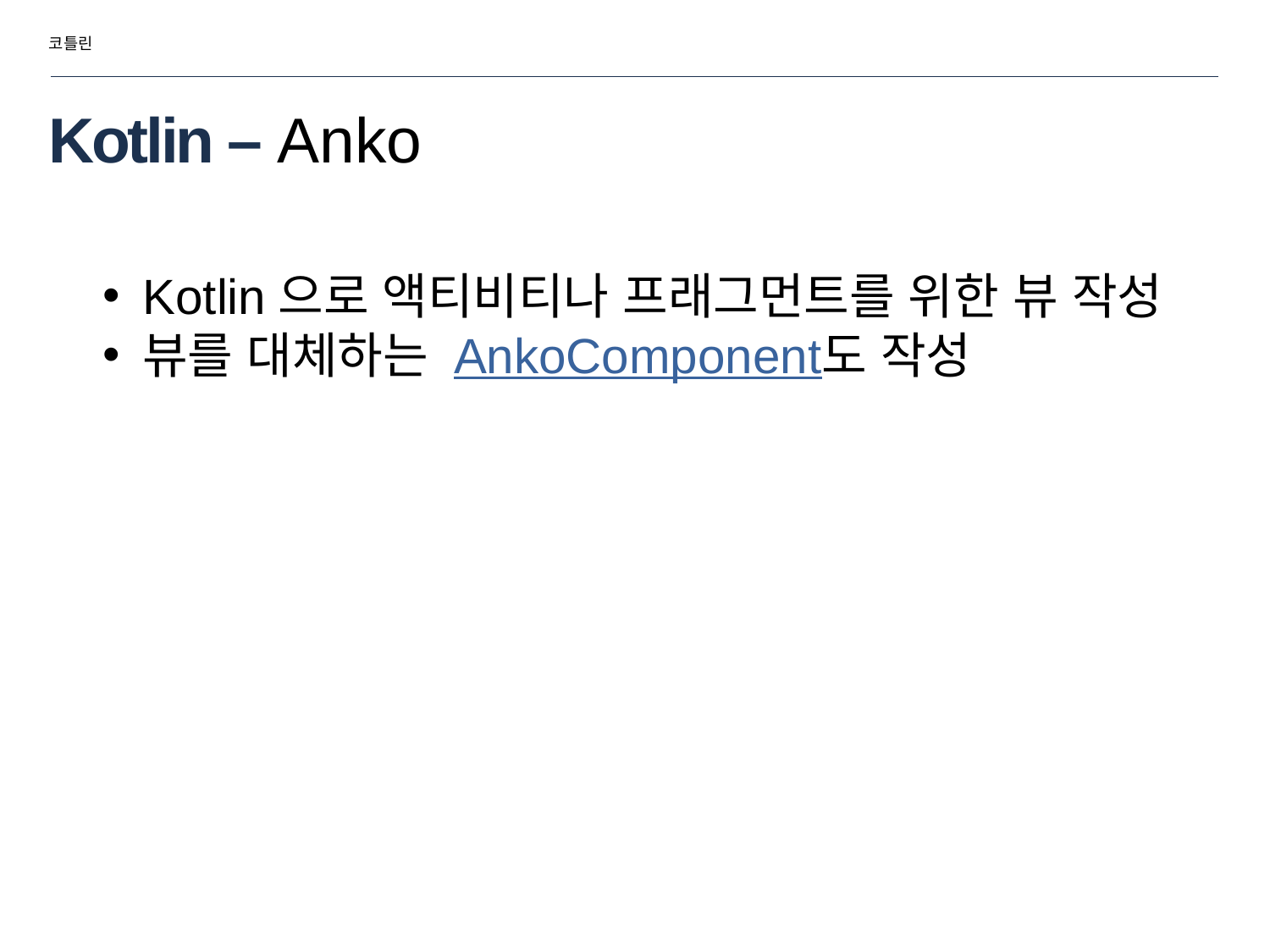

코틀린
# Kotlin – Anko

Kotlin으로 액티비티나 프래그먼트를 위한 뷰 작성
뷰를 대체하는 AnkoComponent도 작성